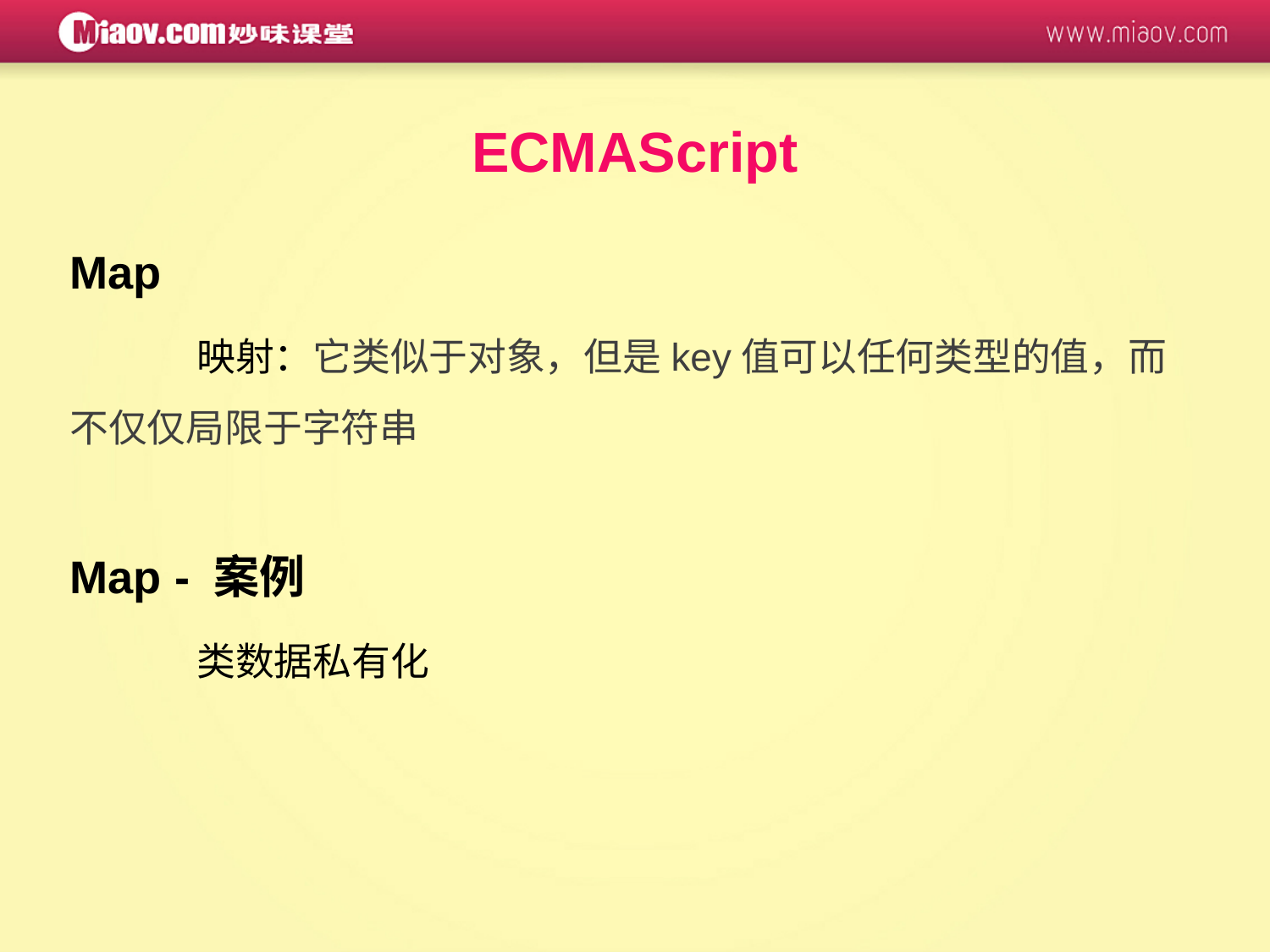

ECMAScript
Map
	映射：它类似于对象，但是key值可以任何类型的值，而不仅仅局限于字符串

Map - 案例
	类数据私有化